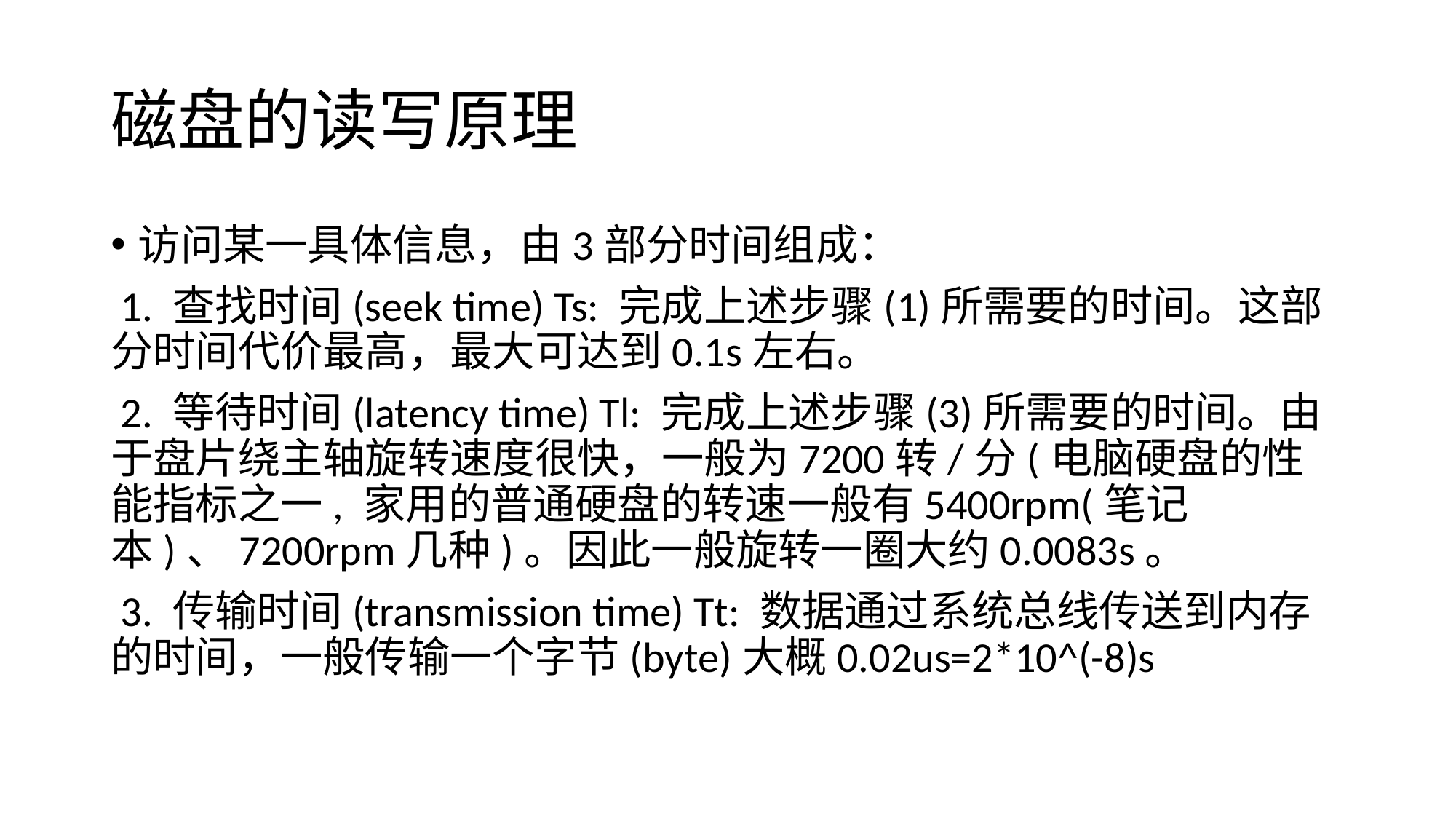

# 磁盘的读写原理
访问某一具体信息，由3部分时间组成：
 1. 查找时间(seek time) Ts: 完成上述步骤(1)所需要的时间。这部分时间代价最高，最大可达到0.1s左右。
 2. 等待时间(latency time) Tl: 完成上述步骤(3)所需要的时间。由于盘片绕主轴旋转速度很快，一般为7200转/分(电脑硬盘的性能指标之一, 家用的普通硬盘的转速一般有5400rpm(笔记本)、7200rpm几种)。因此一般旋转一圈大约0.0083s。
 3. 传输时间(transmission time) Tt: 数据通过系统总线传送到内存的时间，一般传输一个字节(byte)大概0.02us=2*10^(-8)s